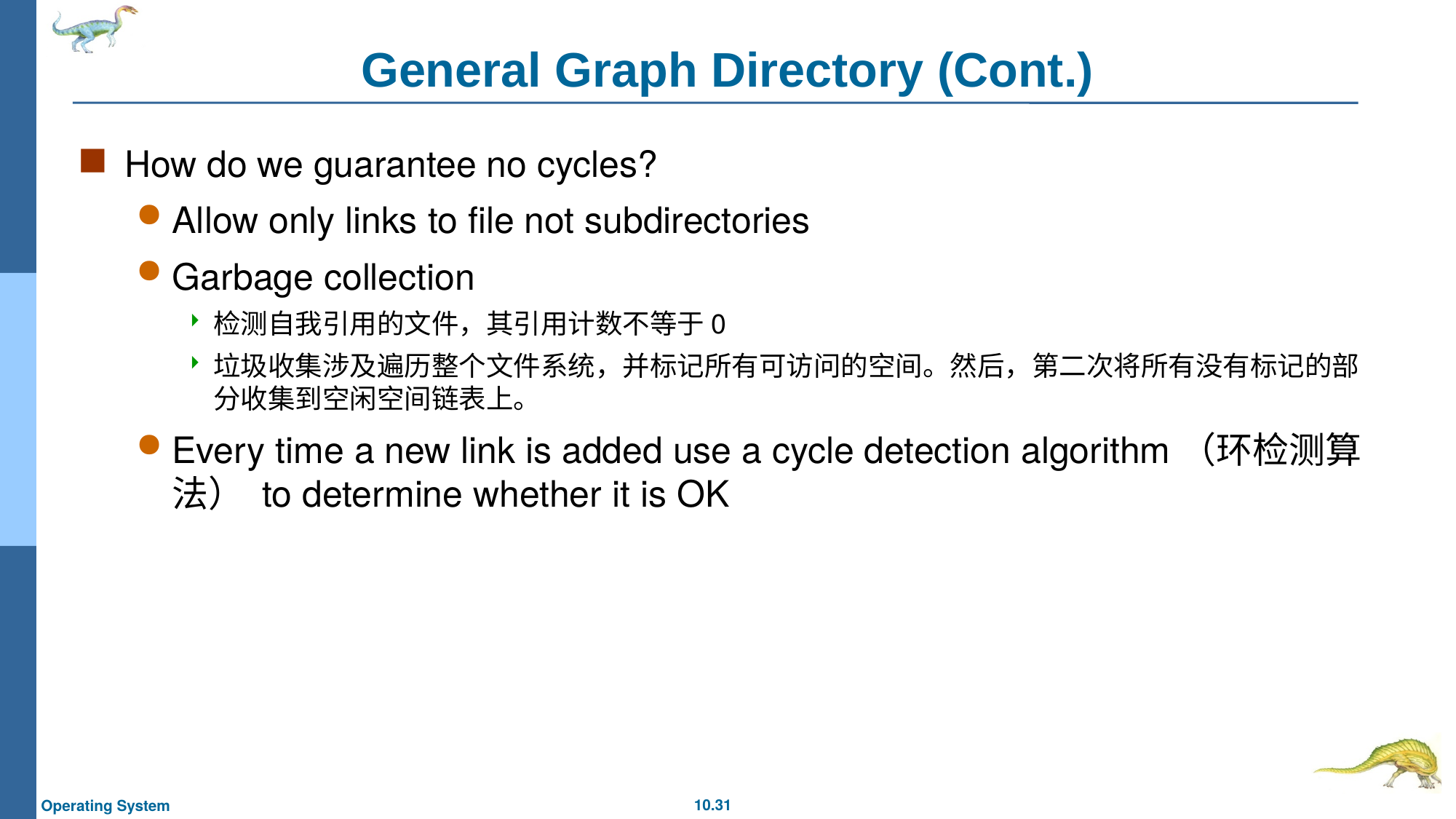

# General Graph Directory (Cont.)
How do we guarantee no cycles?
Allow only links to file not subdirectories
Garbage collection
检测自我引用的文件，其引用计数不等于0
垃圾收集涉及遍历整个文件系统，并标记所有可访问的空间。然后，第二次将所有没有标记的部分收集到空闲空间链表上。
Every time a new link is added use a cycle detection algorithm（环检测算法） to determine whether it is OK